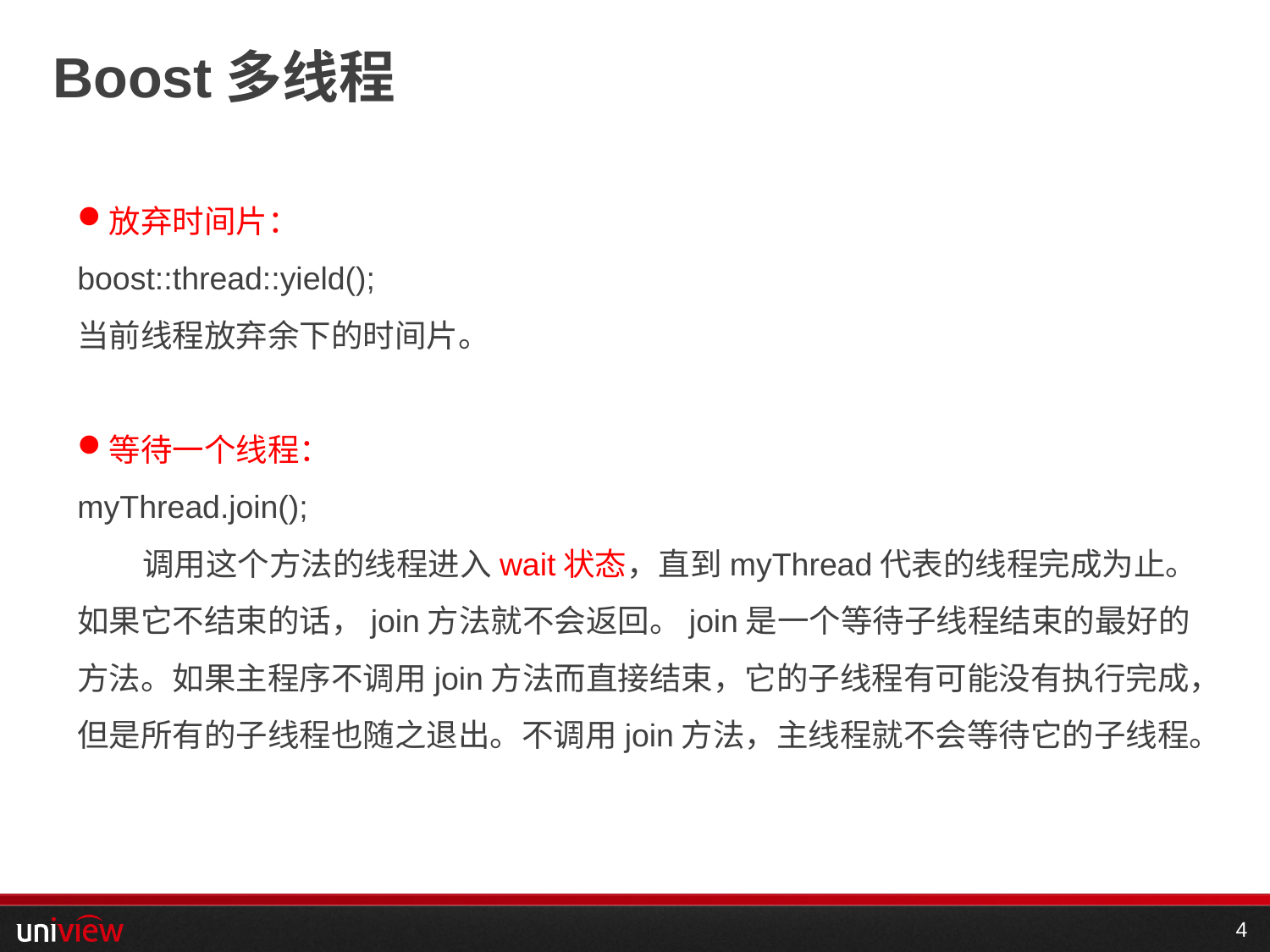

# Boost多线程
放弃时间片：
boost::thread::yield();
当前线程放弃余下的时间片。

等待一个线程：
myThread.join();
        调用这个方法的线程进入wait状态，直到myThread代表的线程完成为止。如果它不结束的话，join方法就不会返回。join是一个等待子线程结束的最好的方法。如果主程序不调用join方法而直接结束，它的子线程有可能没有执行完成，但是所有的子线程也随之退出。不调用join方法，主线程就不会等待它的子线程。